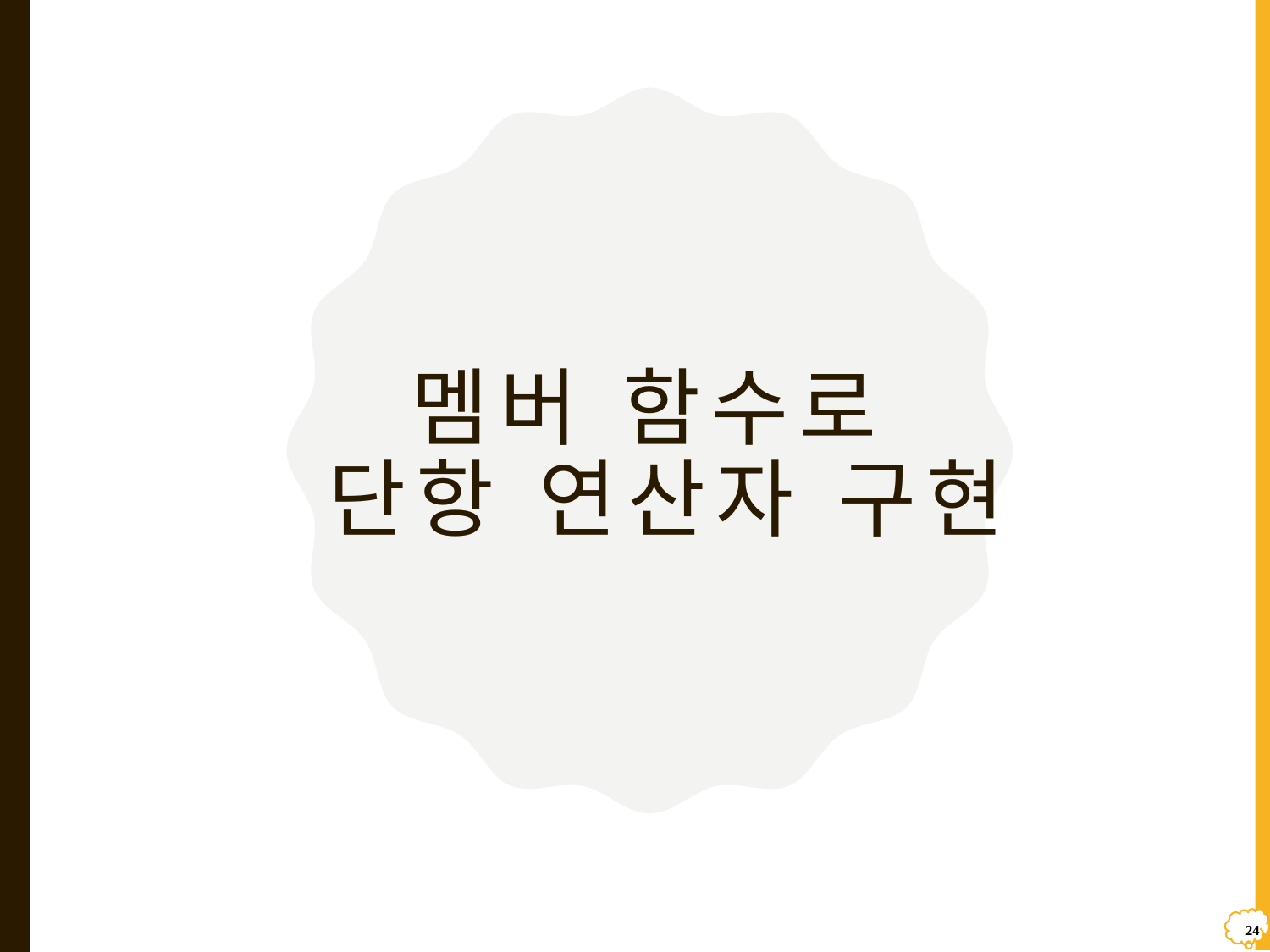

# 멤버 함수로 단항 연산자 구현
24